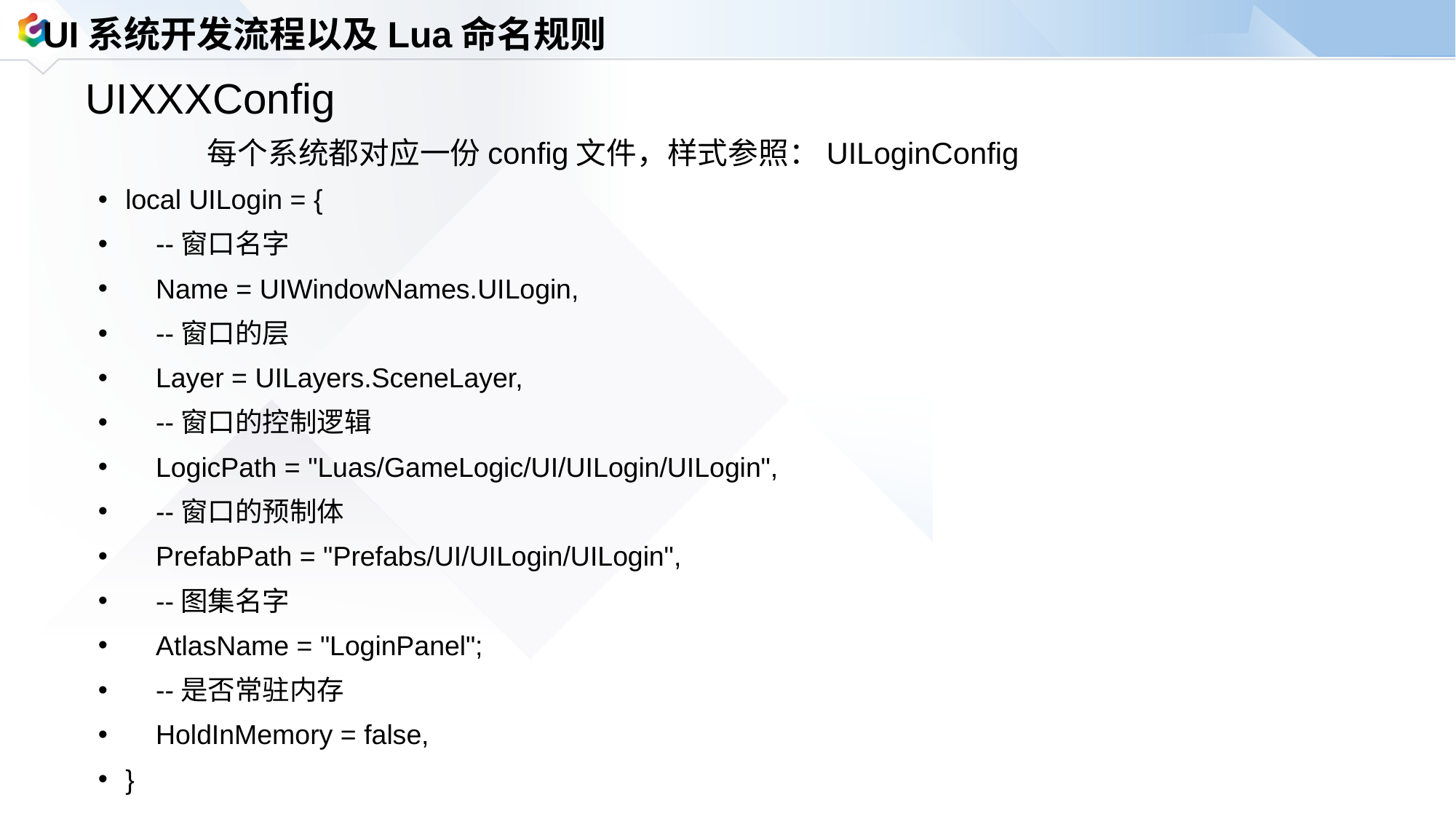

UI系统开发流程以及Lua命名规则

UIXXXConfig
每个系统都对应一份config文件，样式参照：UILoginConfig
local UILogin = {
    --窗口名字
    Name = UIWindowNames.UILogin,
    --窗口的层
    Layer = UILayers.SceneLayer,
    --窗口的控制逻辑
    LogicPath = "Luas/GameLogic/UI/UILogin/UILogin",
    --窗口的预制体
    PrefabPath = "Prefabs/UI/UILogin/UILogin",
    --图集名字
    AtlasName = "LoginPanel";
    --是否常驻内存
    HoldInMemory = false,
}